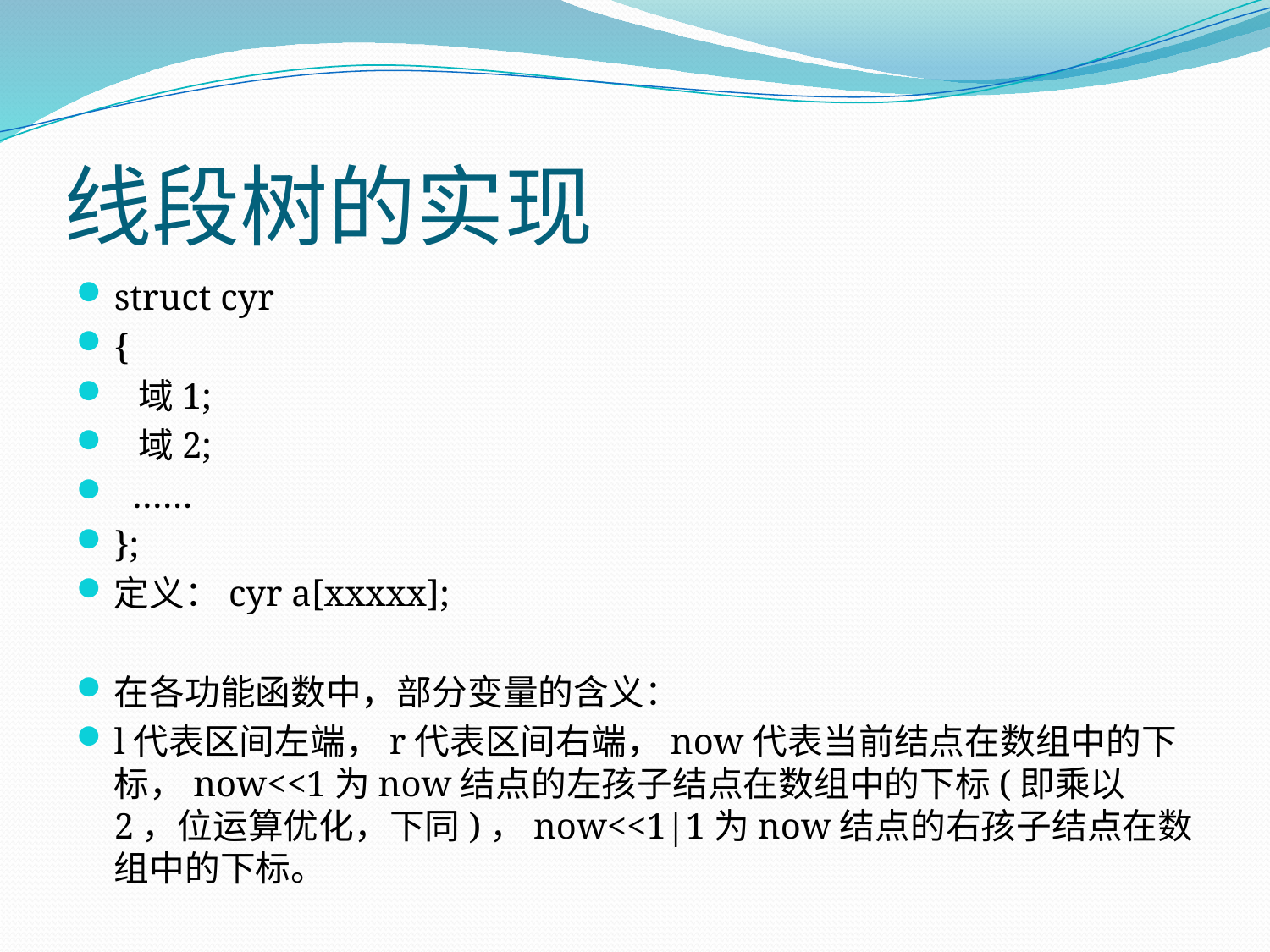

# 线段树的实现
struct cyr
{
  域1;
  域2;
  ……
};
定义：cyr a[xxxxx];

在各功能函数中，部分变量的含义：
l代表区间左端，r代表区间右端，now代表当前结点在数组中的下标，now<<1为now结点的左孩子结点在数组中的下标(即乘以2，位运算优化，下同)，now<<1|1为now结点的右孩子结点在数组中的下标。